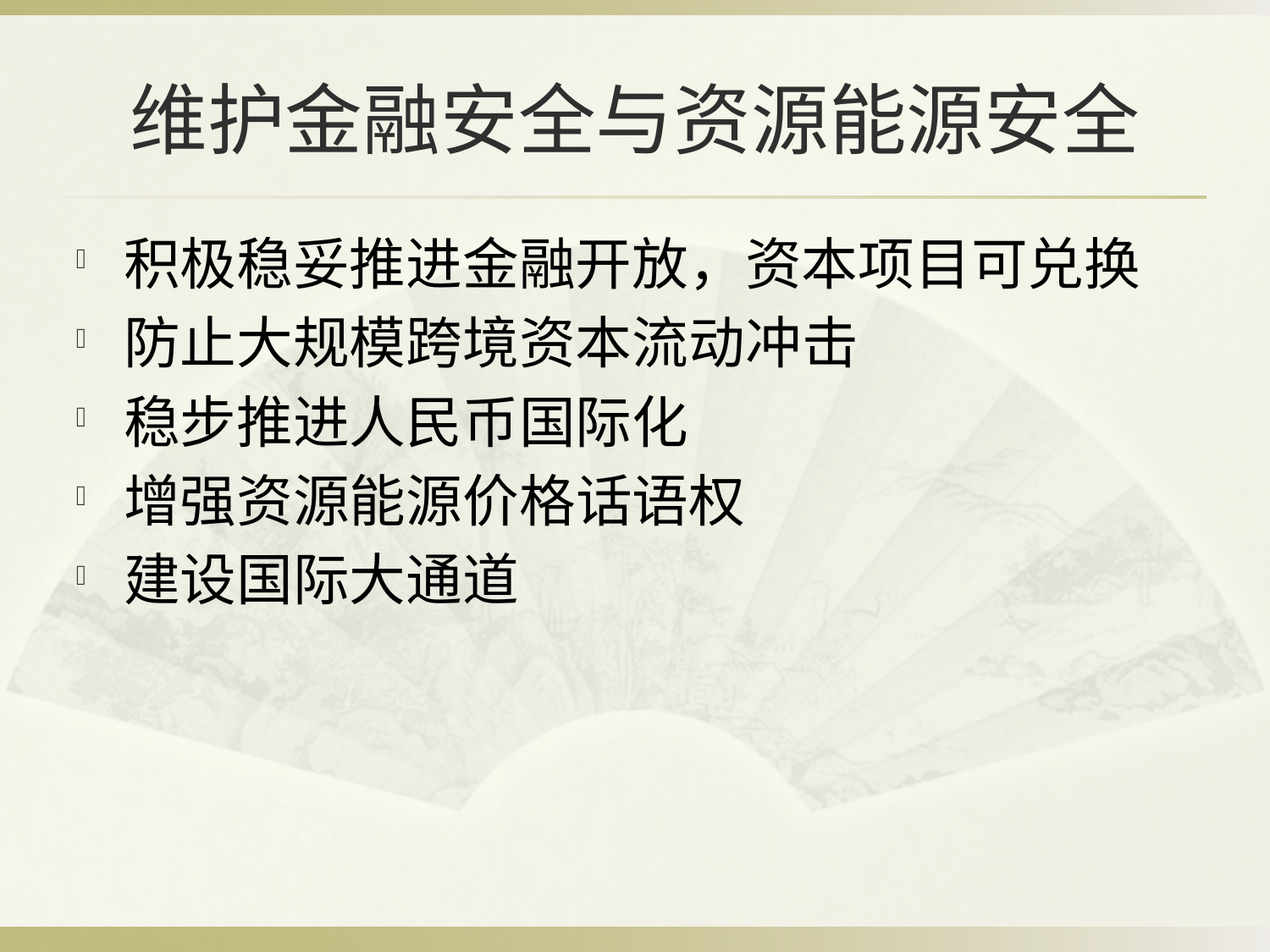

# 维护金融安全与资源能源安全
积极稳妥推进金融开放，资本项目可兑换
防止大规模跨境资本流动冲击
稳步推进人民币国际化
增强资源能源价格话语权
建设国际大通道